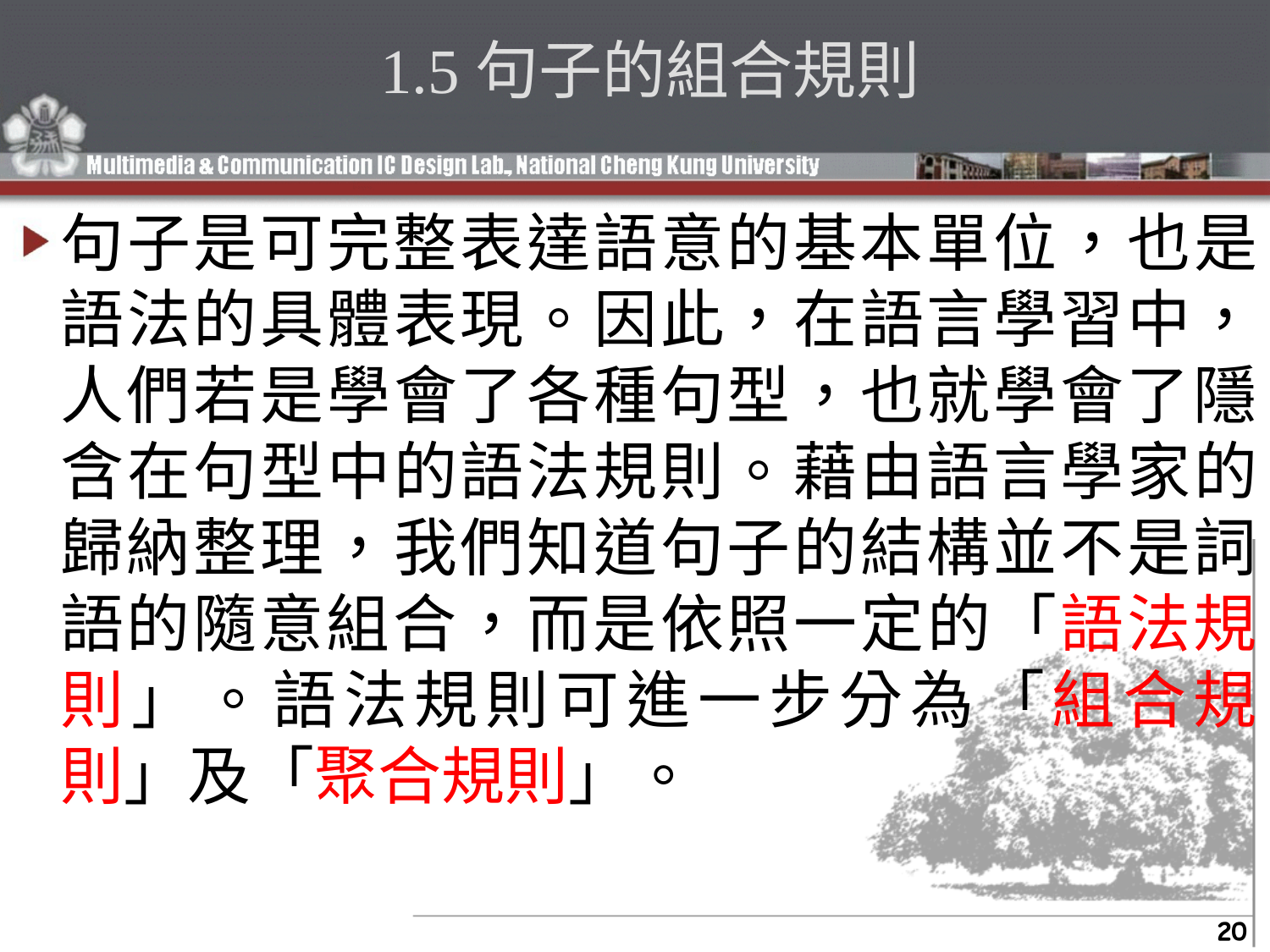

# 1.5句子的組合規則
句子是可完整表達語意的基本單位，也是語法的具體表現。因此，在語言學習中，人們若是學會了各種句型，也就學會了隱含在句型中的語法規則。藉由語言學家的歸納整理，我們知道句子的結構並不是詞語的隨意組合，而是依照一定的「語法規則」。語法規則可進一步分為「組合規則」及「聚合規則」。
20